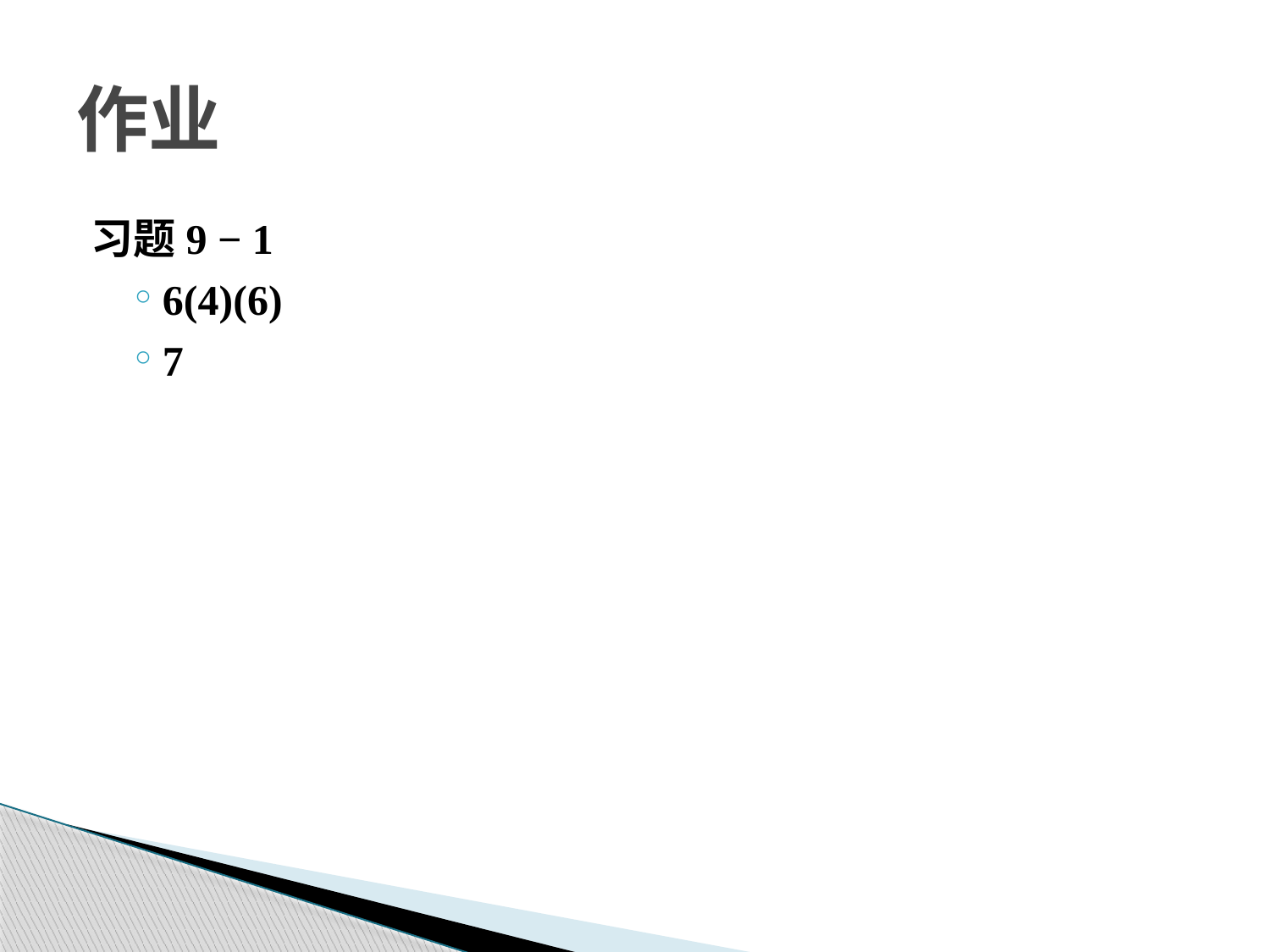

# 作业
习题9 − 1
6(4)(6)
7